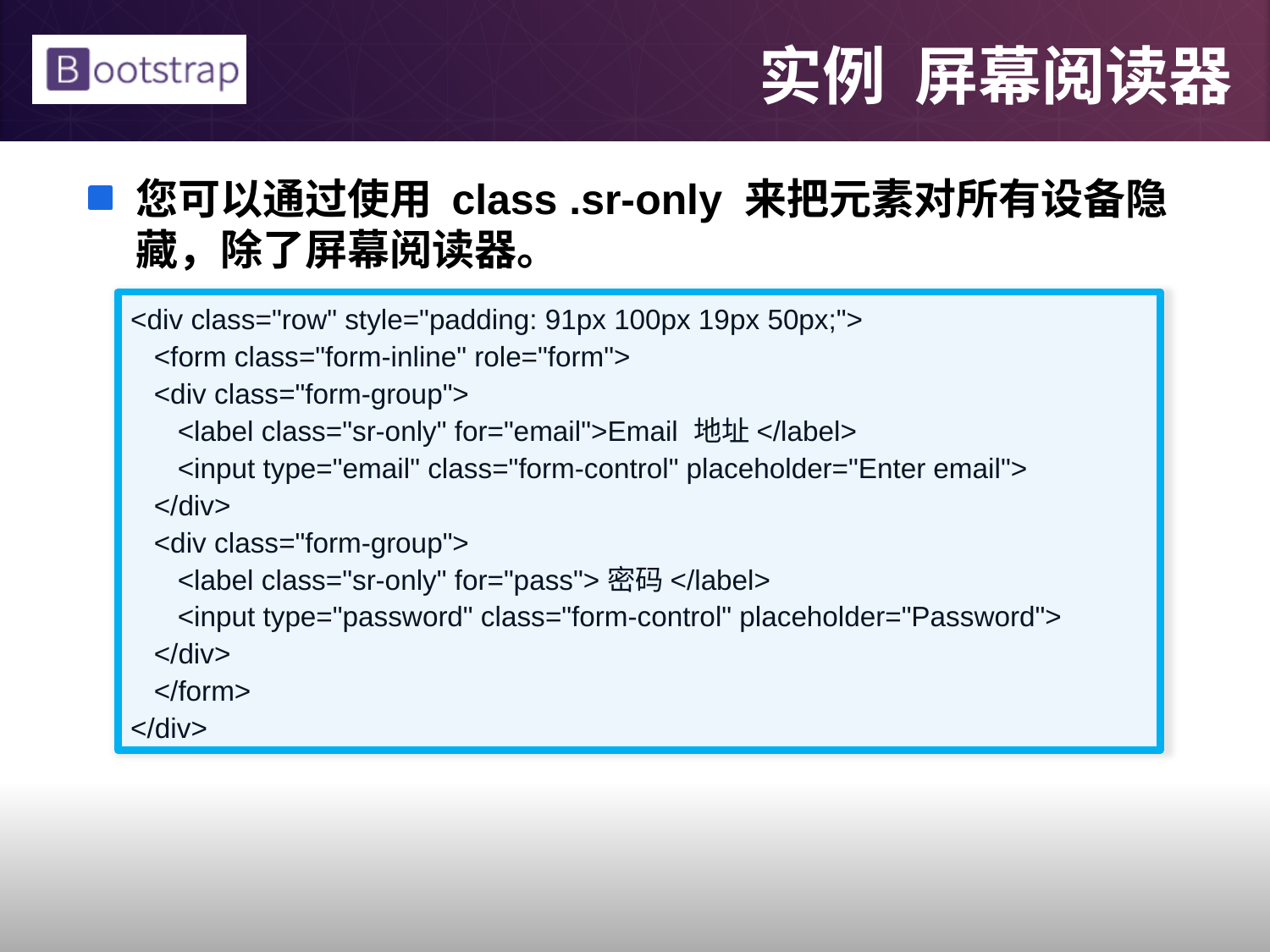

# 实例  屏幕阅读器
您可以通过使用 class .sr-only 来把元素对所有设备隐藏，除了屏幕阅读器。
<div class="row" style="padding: 91px 100px 19px 50px;">
   <form class="form-inline" role="form">
   <div class="form-group">
      <label class="sr-only" for="email">Email 地址</label>
      <input type="email" class="form-control" placeholder="Enter email">
   </div>
   <div class="form-group">
      <label class="sr-only" for="pass">密码</label>
      <input type="password" class="form-control" placeholder="Password">
   </div>
   </form>
</div>